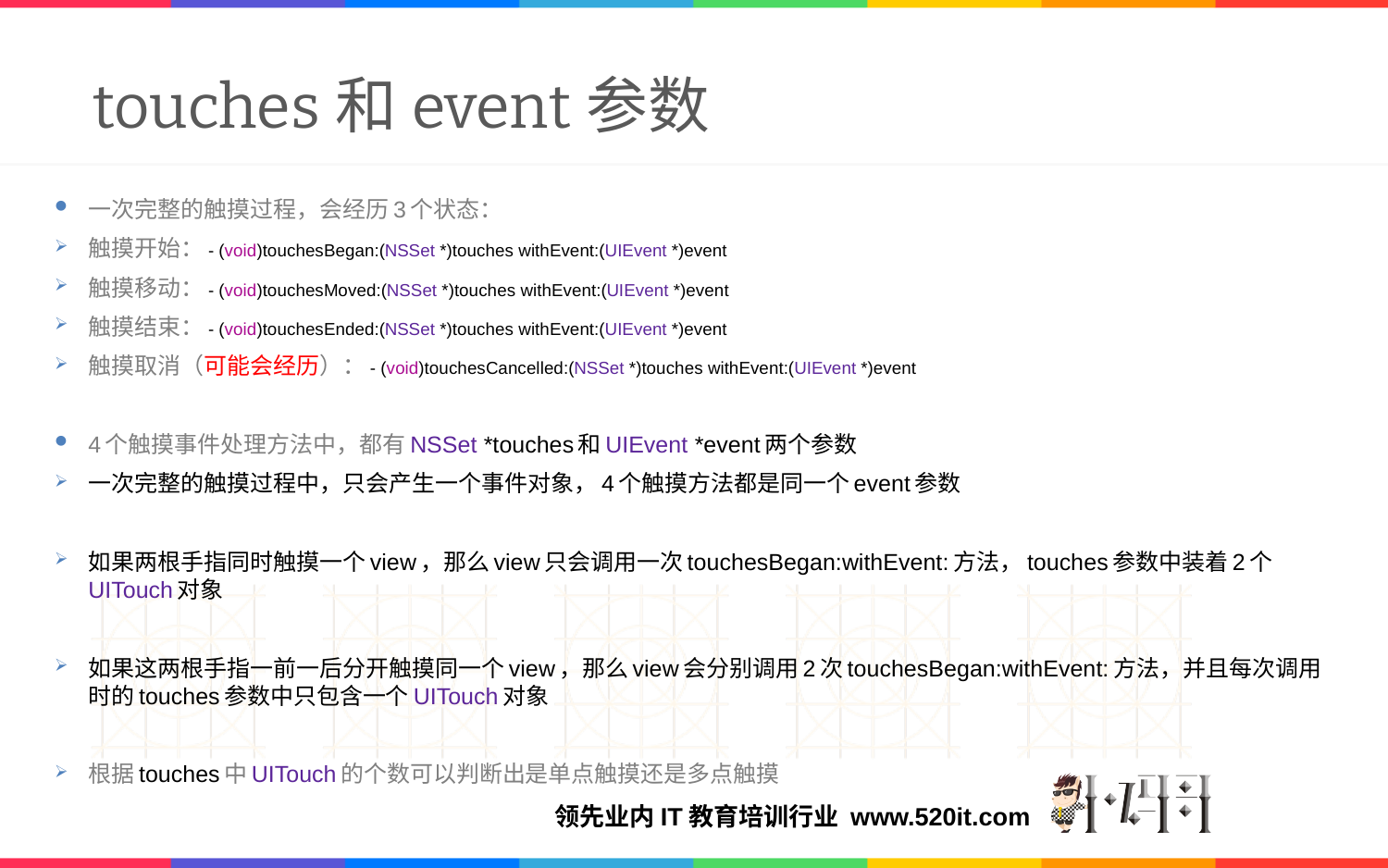

# touches和event参数
一次完整的触摸过程，会经历3个状态：
触摸开始：- (void)touchesBegan:(NSSet *)touches withEvent:(UIEvent *)event
触摸移动：- (void)touchesMoved:(NSSet *)touches withEvent:(UIEvent *)event
触摸结束：- (void)touchesEnded:(NSSet *)touches withEvent:(UIEvent *)event
触摸取消（可能会经历）：- (void)touchesCancelled:(NSSet *)touches withEvent:(UIEvent *)event

4个触摸事件处理方法中，都有NSSet *touches和UIEvent *event两个参数
一次完整的触摸过程中，只会产生一个事件对象，4个触摸方法都是同一个event参数

如果两根手指同时触摸一个view，那么view只会调用一次touchesBegan:withEvent:方法，touches参数中装着2个UITouch对象

如果这两根手指一前一后分开触摸同一个view，那么view会分别调用2次touchesBegan:withEvent:方法，并且每次调用时的touches参数中只包含一个UITouch对象

根据touches中UITouch的个数可以判断出是单点触摸还是多点触摸